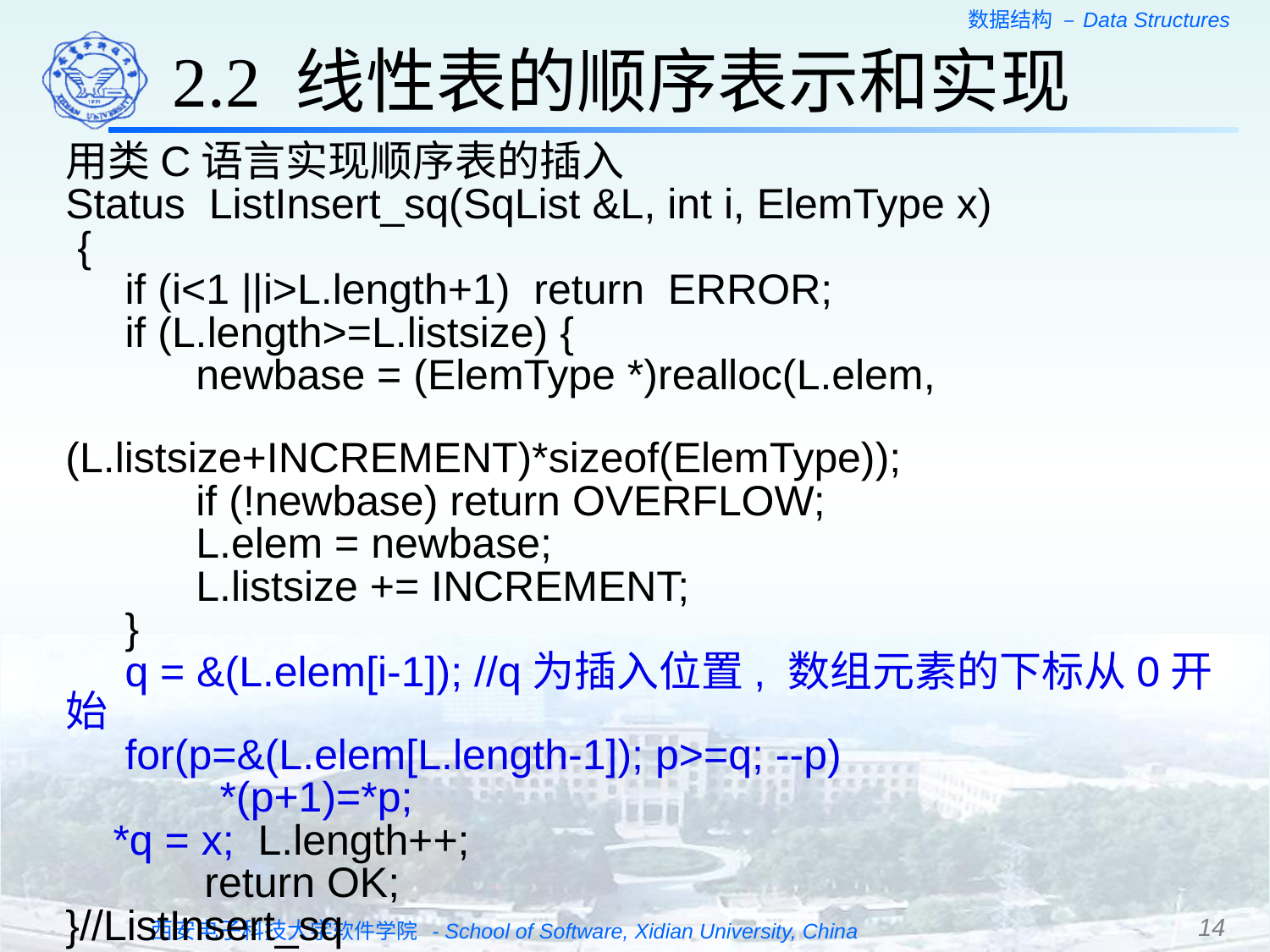

2.2 线性表的顺序表示和实现
用类C语言实现顺序表的插入
Status  ListInsert_sq(SqList &L, int i, ElemType x)
 {
     if (i<1 ||i>L.length+1)  return  ERROR;
     if (L.length>=L.listsize) {
           newbase = (ElemType *)realloc(L.elem,
			 (L.listsize+INCREMENT)*sizeof(ElemType));
           if (!newbase) return OVERFLOW;
           L.elem = newbase;
           L.listsize += INCREMENT;
     }
     q = &(L.elem[i-1]); //q为插入位置, 数组元素的下标从0开始
     for(p=&(L.elem[L.length-1]); p>=q; --p)
             *(p+1)=*p;
    *q = x;  L.length++;
	 return OK;
}//ListInsert_sq
14